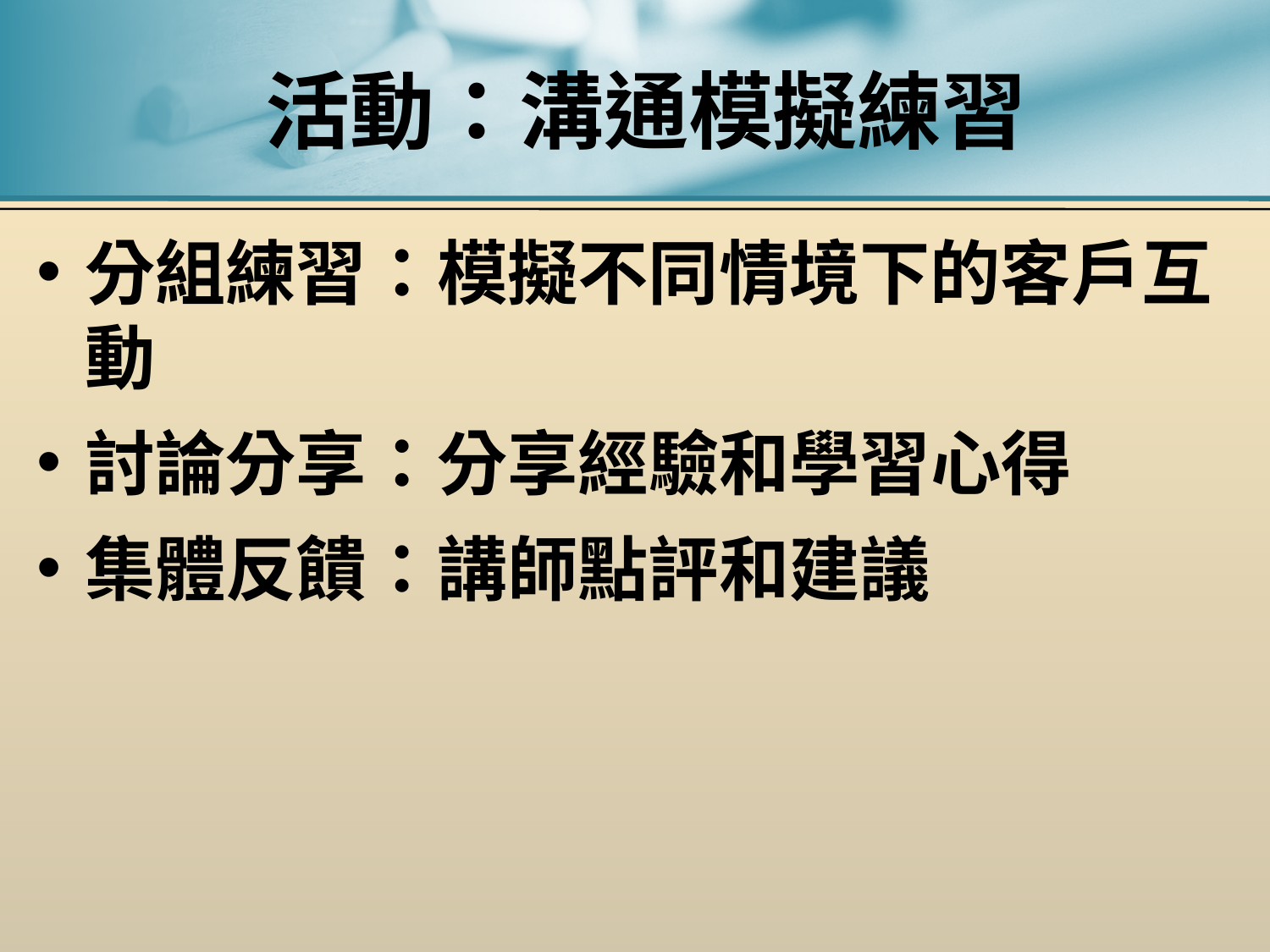

# 活動：溝通模擬練習
分組練習：模擬不同情境下的客戶互動
討論分享：分享經驗和學習心得
集體反饋：講師點評和建議